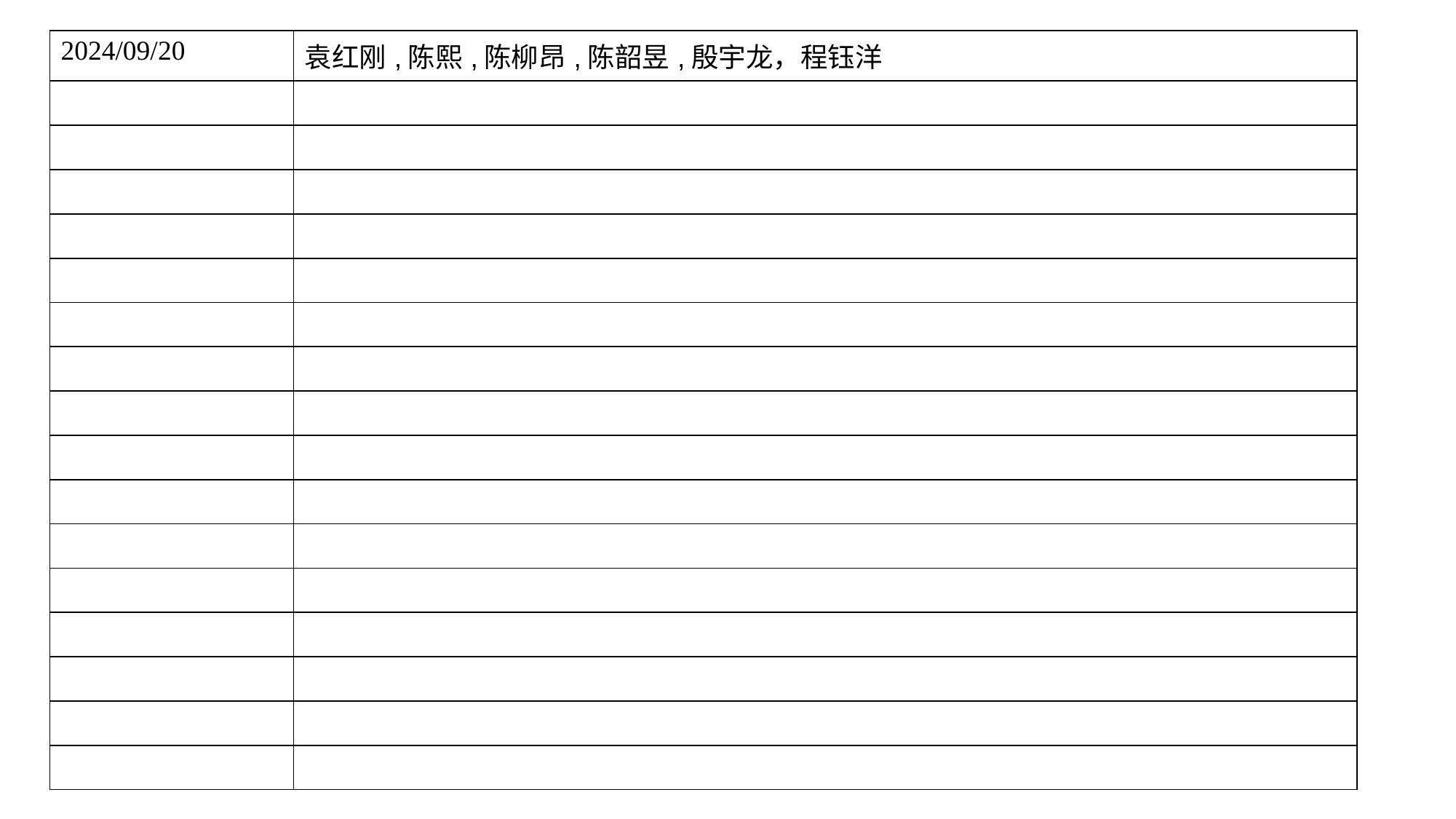

| 2024/09/20 | 袁红刚,陈熙,陈柳昂,陈韶昱,殷宇龙，程钰洋 |
| --- | --- |
|  |  |
|  |  |
|  |  |
|  |  |
|  |  |
|  |  |
|  |  |
|  |  |
|  |  |
|  |  |
|  |  |
|  |  |
|  |  |
|  |  |
|  |  |
|  |  |